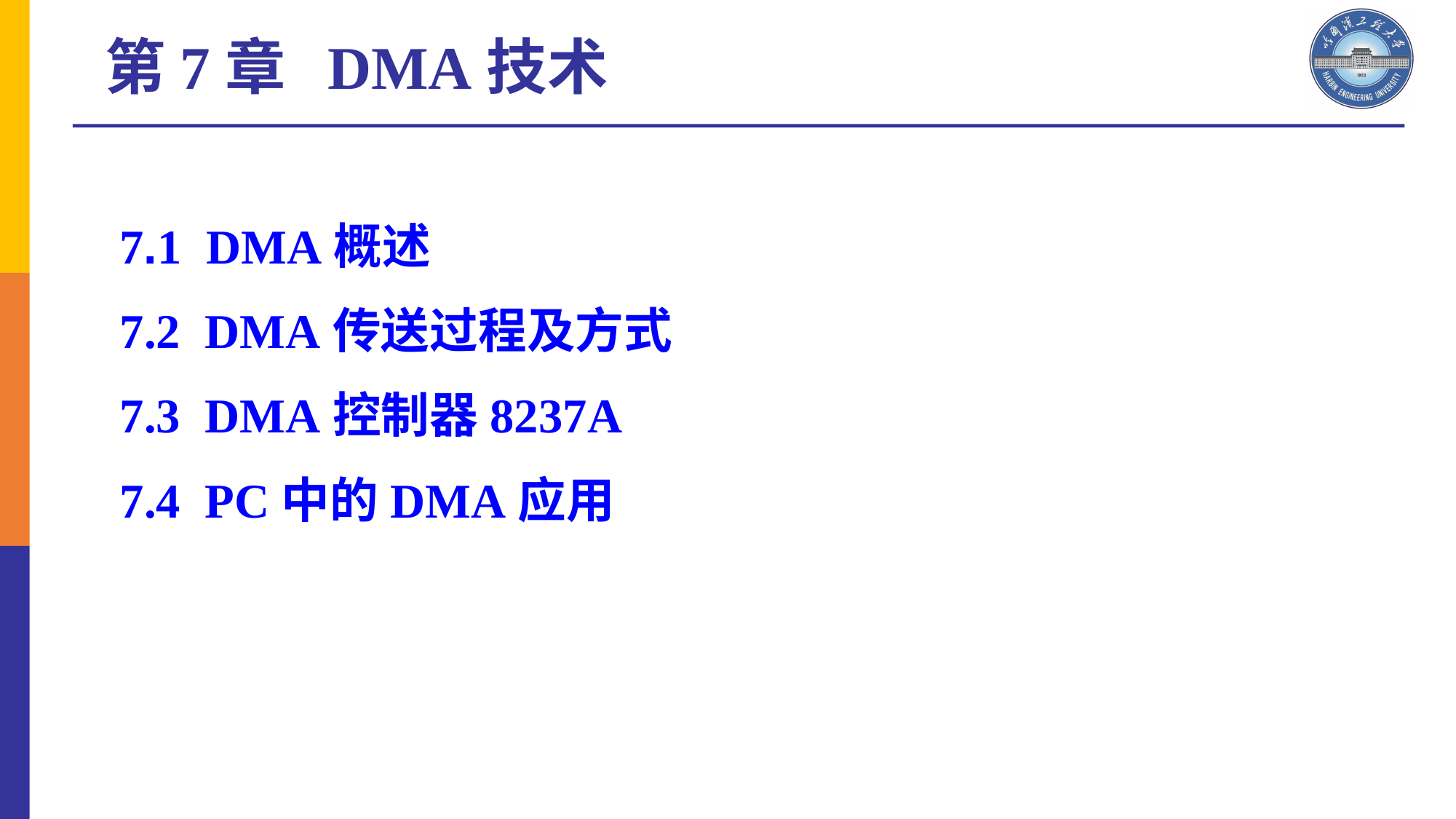

第7章  DMA技术
7.1  DMA概述
7.2  DMA传送过程及方式
7.3  DMA控制器8237A
7.4  PC中的DMA应用